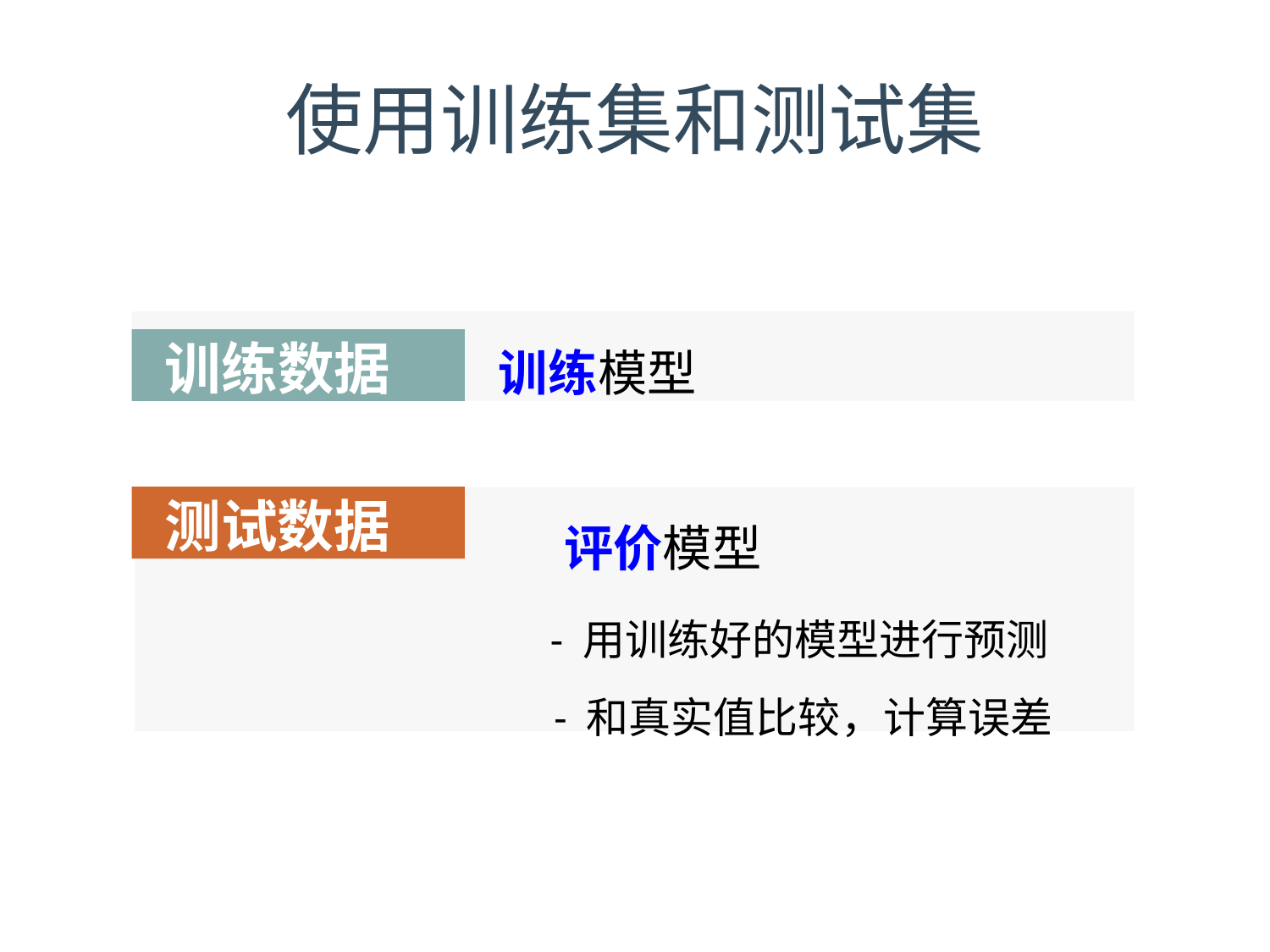

# 使用训练集和测试集
                        训练模型
训练数据
测试数据
                                            评价模型
                                     - 用训练好的模型进行预测
                                            - 和真实值比较，计算误差
15